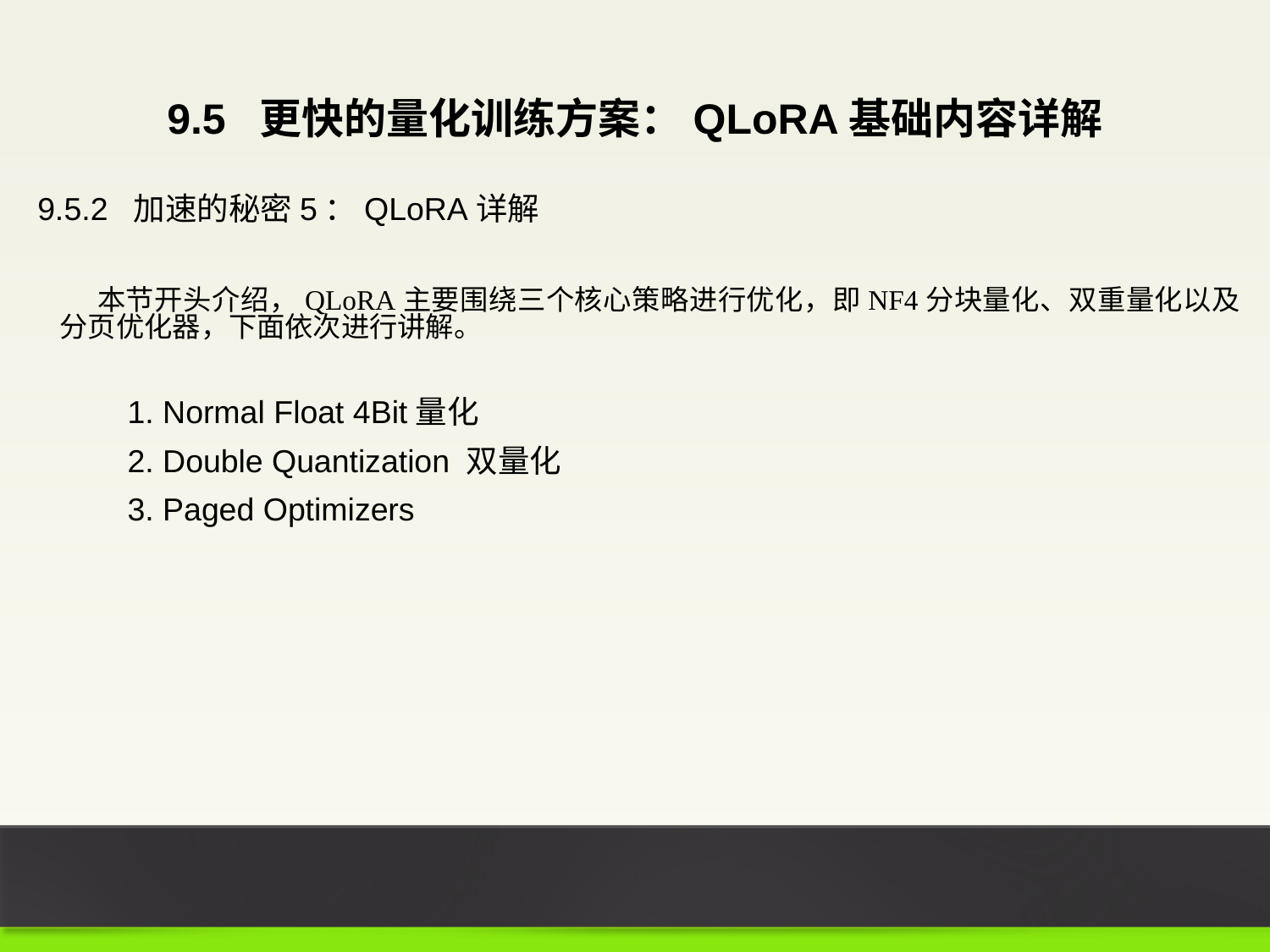

9.5  更快的量化训练方案：QLoRA基础内容详解
9.5.2  加速的秘密5：QLoRA详解
本节开头介绍，QLoRA主要围绕三个核心策略进行优化，即NF4分块量化、双重量化以及分页优化器，下面依次进行讲解。

1. Normal Float 4Bit量化
2. Double Quantization 双量化
3. Paged Optimizers